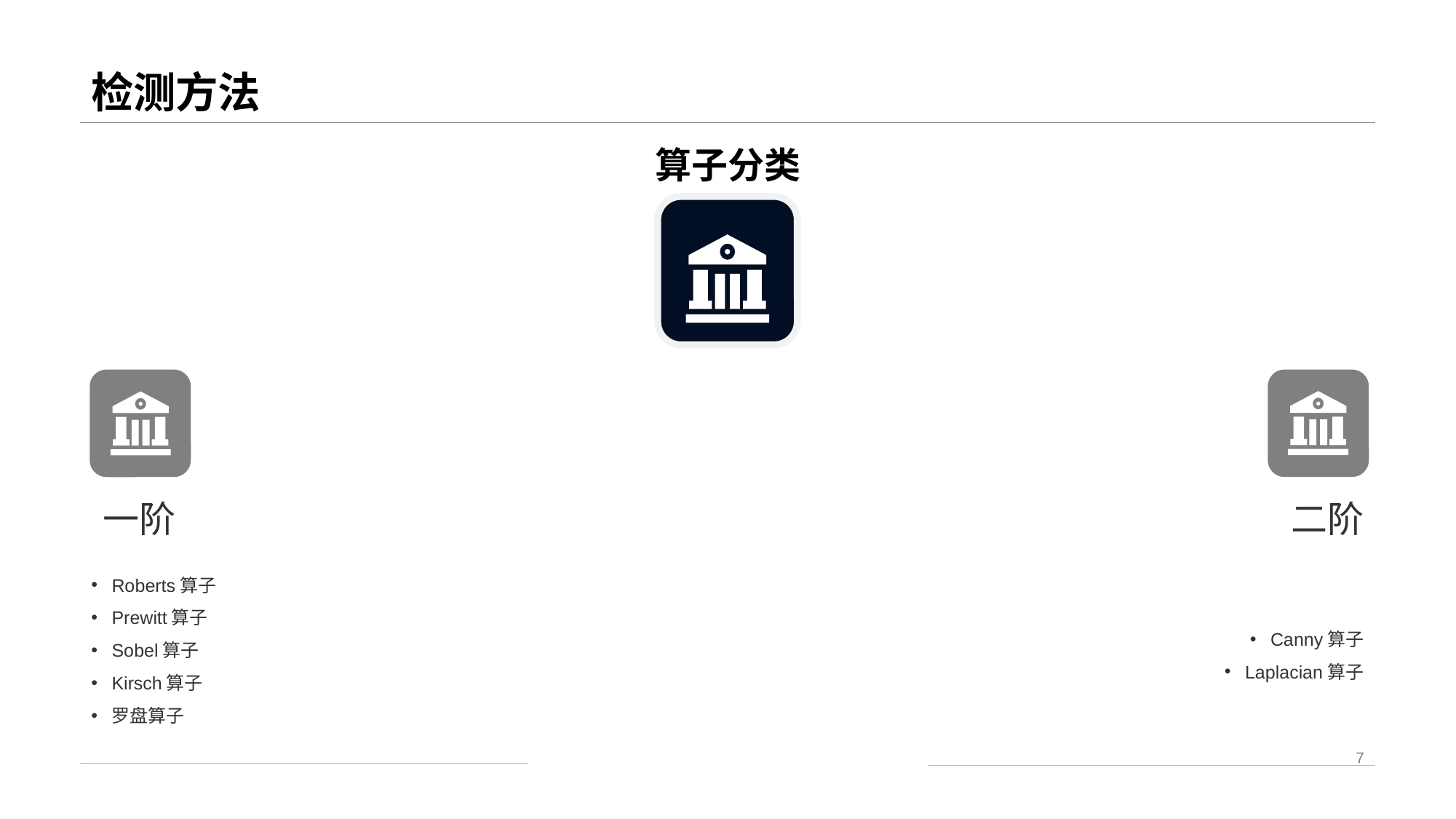

# 检测方法
算子分类

一阶
二阶
Roberts算子
Prewitt算子
Sobel算子
Kirsch算子
罗盘算子

Canny算子
Laplacian算子
7